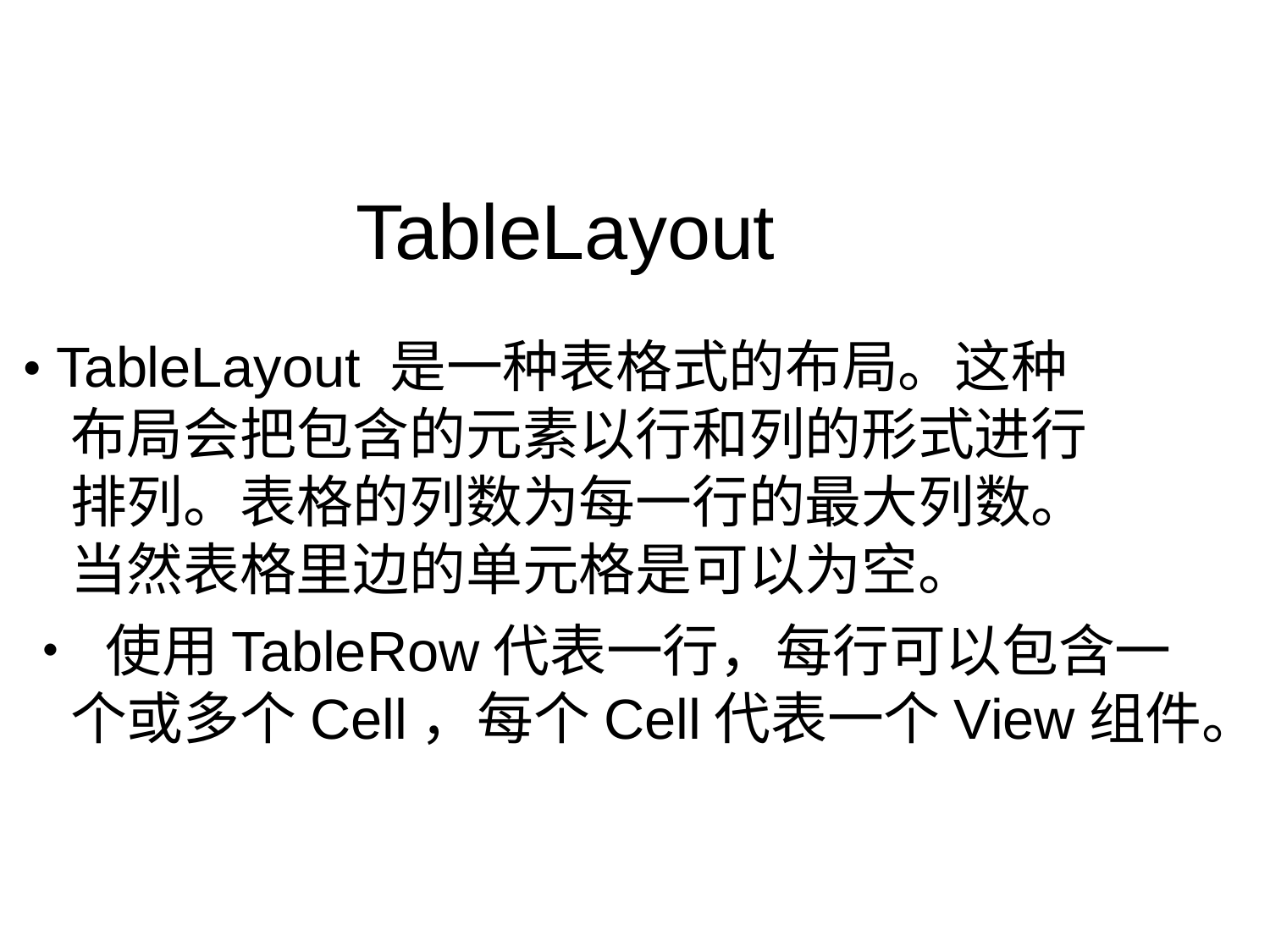

TableLayout

• TableLayout 是一种表格式的布局。这种
	布局会把包含的元素以行和列的形式进行
	排列。表格的列数为每一行的最大列数。
	当然表格里边的单元格是可以为空。
• 使用TableRow代表一行，每行可以包含一
	个或多个Cell，每个Cell代表一个View组件。